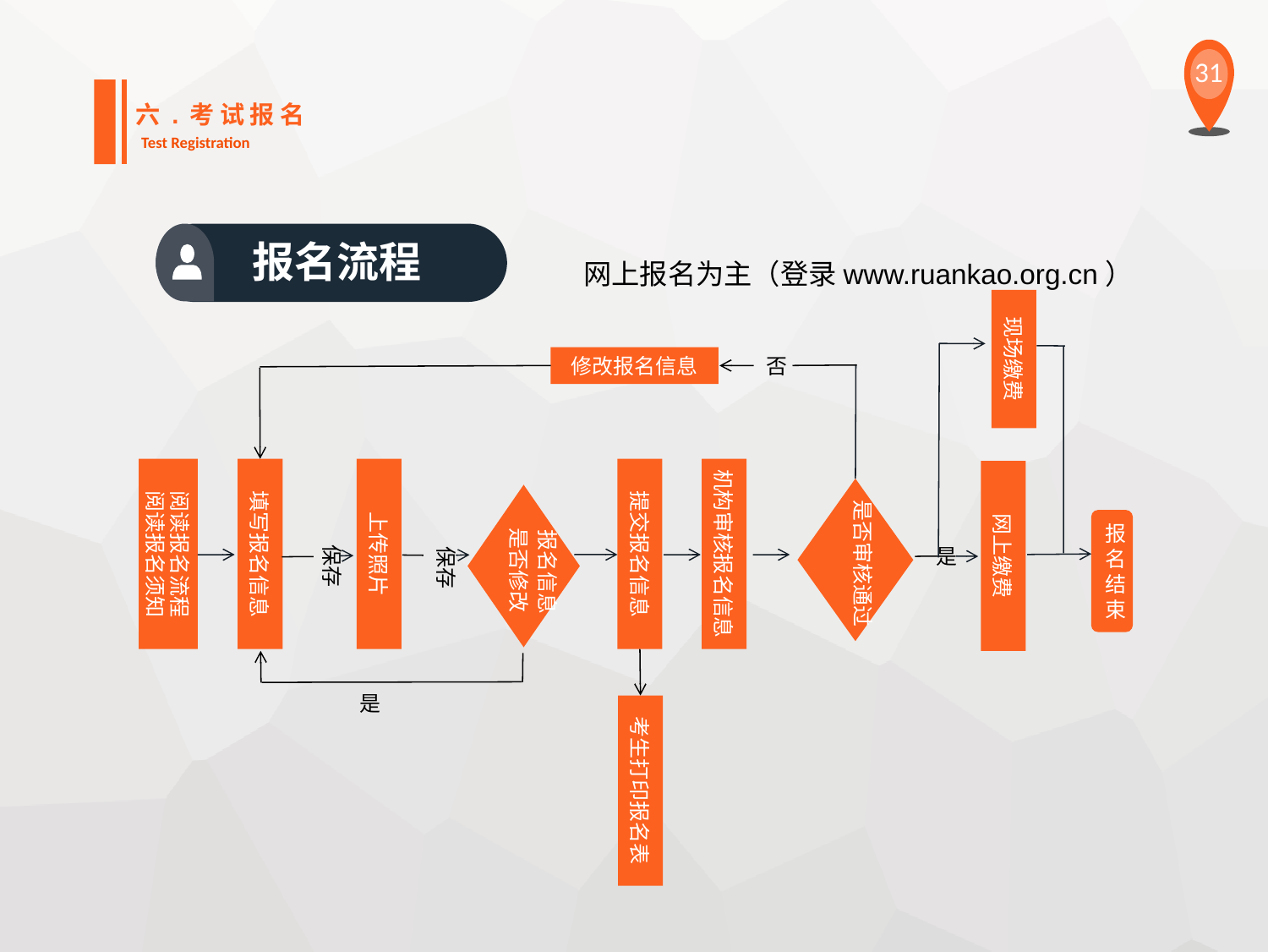

31

六.考试报名
Test Registration

报名流程

网上报名为主（登录www.ruankao.org.cn）
现场缴费
否
修改报名信息
阅读报名流程
阅读报名须知
填写报名信息
上传照片
提交报名信息
机构审核报名信息
网上缴费

是否审核通过

报名结束
是否修改
报名信息
保存
保存
是
是
考生打印报名表